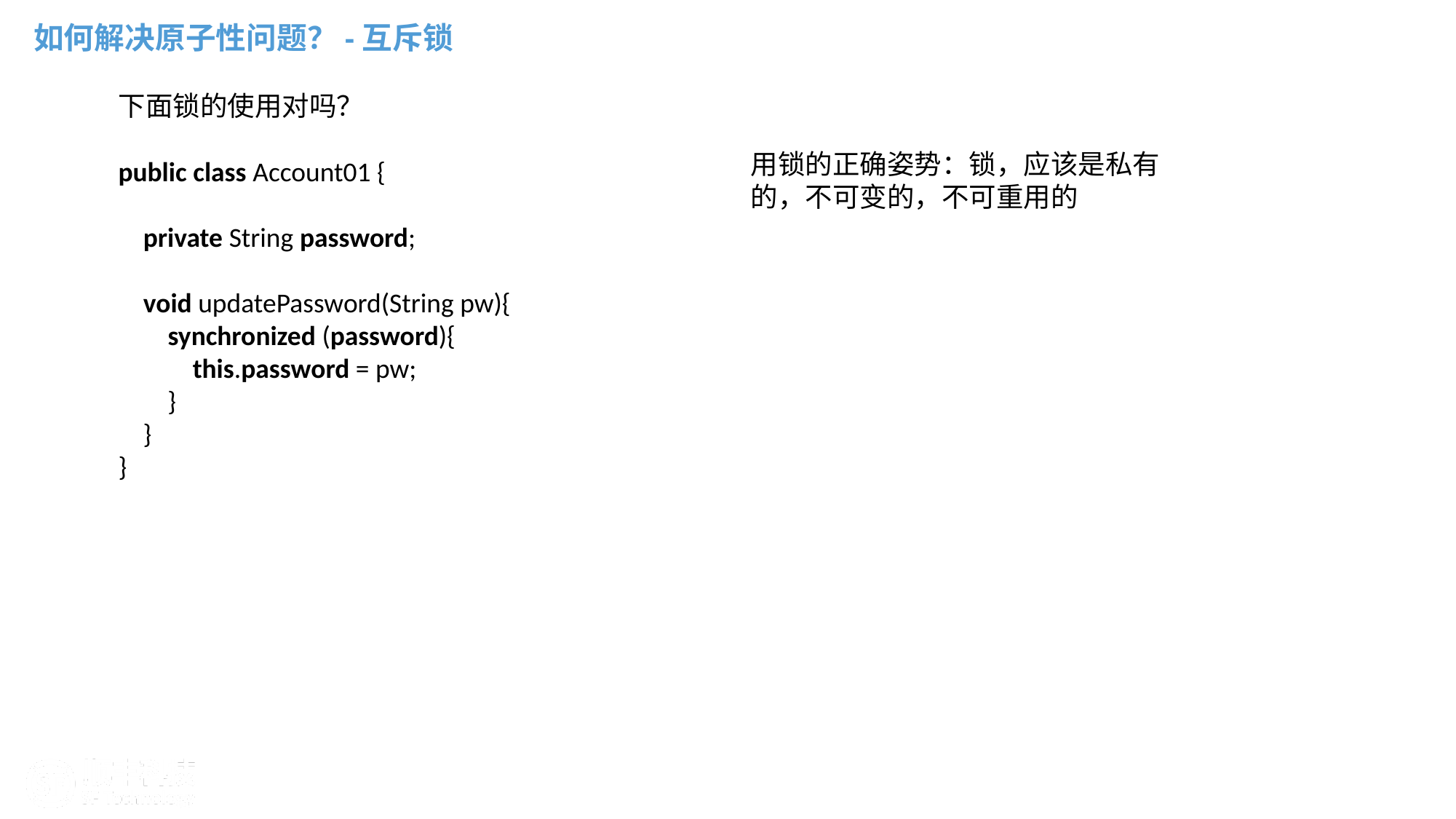

如何解决原子性问题？-互斥锁
下面锁的使用对吗？

public class Account01 {
    private String password;
    void updatePassword(String pw){
        synchronized (password){
            this.password = pw;
        }
    }
}
用锁的正确姿势：锁，应该是私有的，不可变的，不可重用的